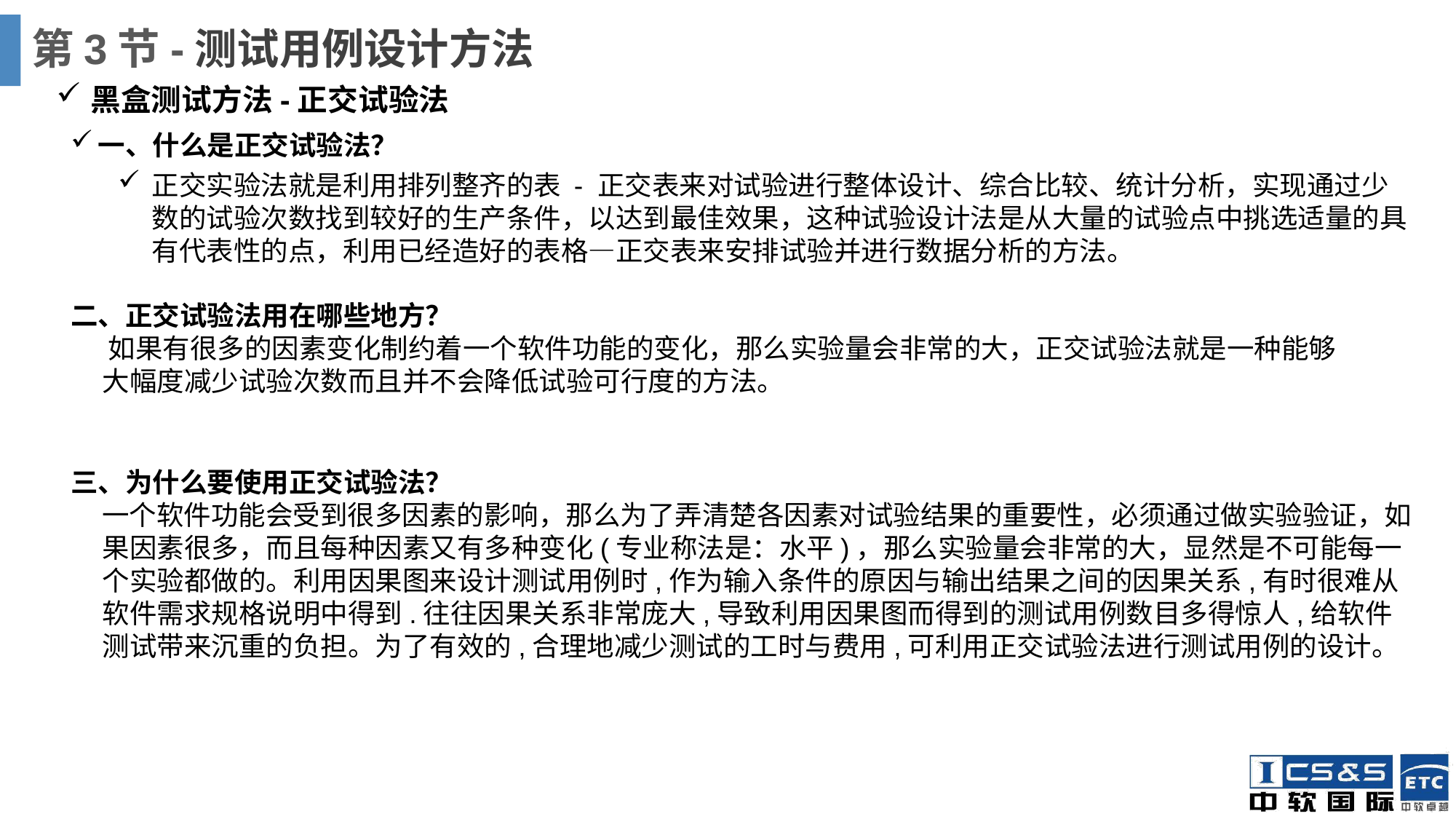

# 第3节-测试用例设计方法
黑盒测试方法-正交试验法
一、什么是正交试验法？
正交实验法就是利用排列整齐的表 - 正交表来对试验进行整体设计、综合比较、统计分析，实现通过少数的试验次数找到较好的生产条件，以达到最佳效果，这种试验设计法是从大量的试验点中挑选适量的具有代表性的点，利用已经造好的表格—正交表来安排试验并进行数据分析的方法。
二、正交试验法用在哪些地方？
     如果有很多的因素变化制约着一个软件功能的变化，那么实验量会非常的大，正交试验法就是一种能够大幅度减少试验次数而且并不会降低试验可行度的方法。
三、为什么要使用正交试验法？
    一个软件功能会受到很多因素的影响，那么为了弄清楚各因素对试验结果的重要性，必须通过做实验验证，如果因素很多，而且每种因素又有多种变化(专业称法是：水平)，那么实验量会非常的大，显然是不可能每一个实验都做的。利用因果图来设计测试用例时,作为输入条件的原因与输出结果之间的因果关系,有时很难从软件需求规格说明中得到.往往因果关系非常庞大,导致利用因果图而得到的测试用例数目多得惊人,给软件测试带来沉重的负担。为了有效的,合理地减少测试的工时与费用,可利用正交试验法进行测试用例的设计。